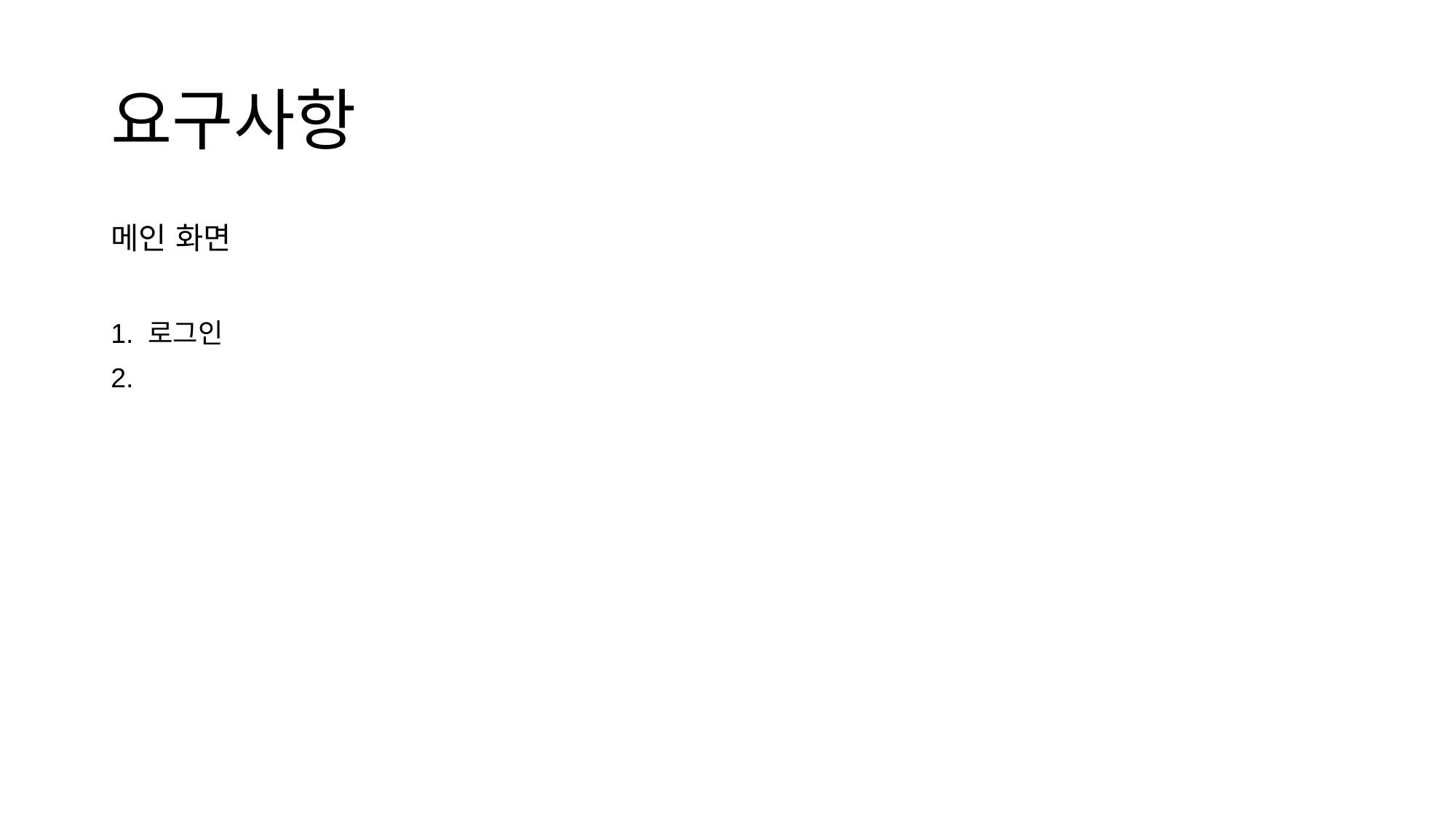

# 요구사항
메인 화면

1. 로그인
2.